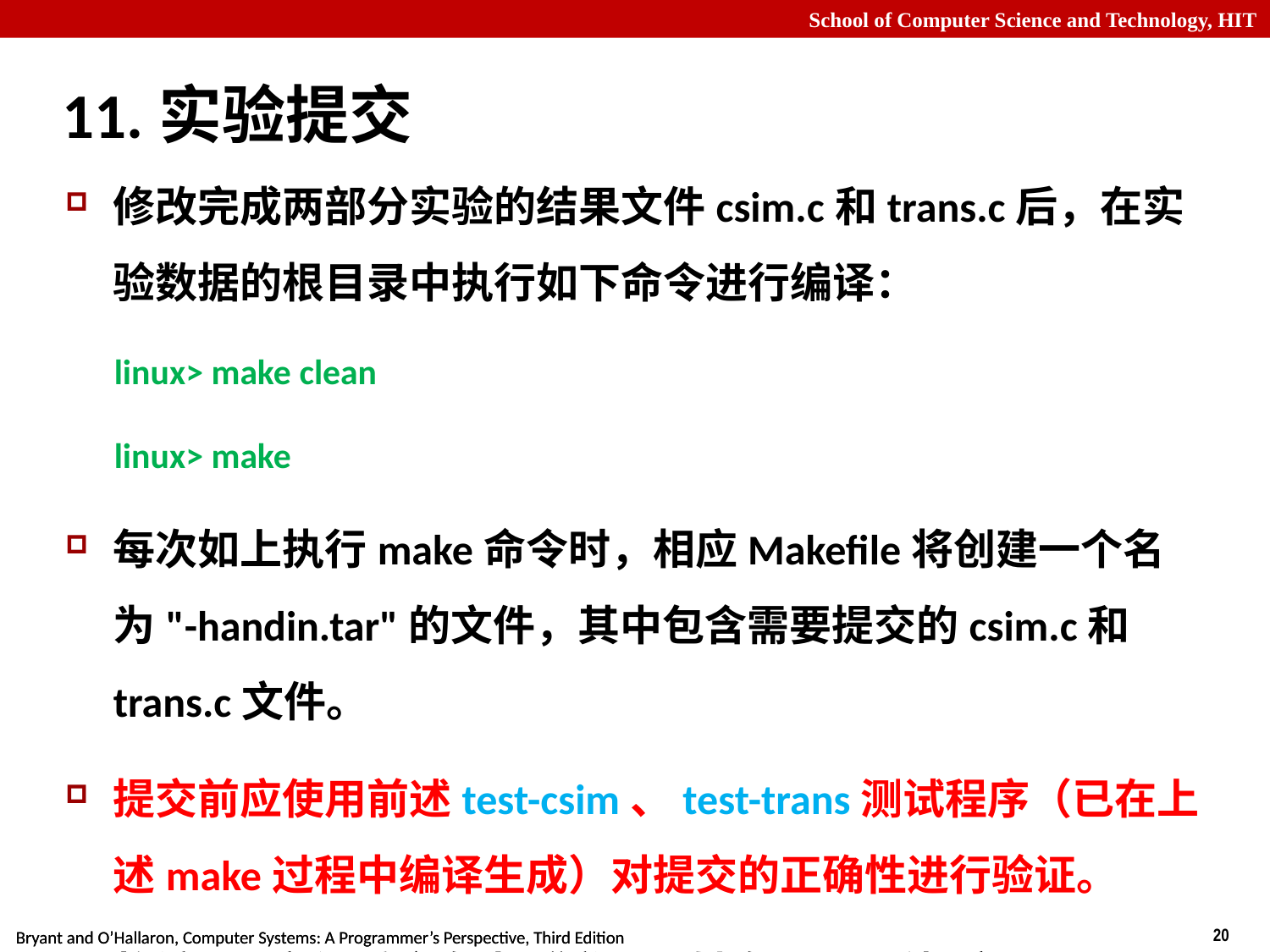

-20-
# 11.实验提交
修改完成两部分实验的结果文件csim.c和trans.c后，在实验数据的根目录中执行如下命令进行编译：
linux> make clean
linux> make
每次如上执行make命令时，相应Makefile将创建一个名为"-handin.tar"的文件，其中包含需要提交的csim.c和trans.c文件。
提交前应使用前述test-csim、test-trans测试程序（已在上述make过程中编译生成）对提交的正确性进行验证。
将该tar文件重命名为“学号+姓名.tar”后提交。